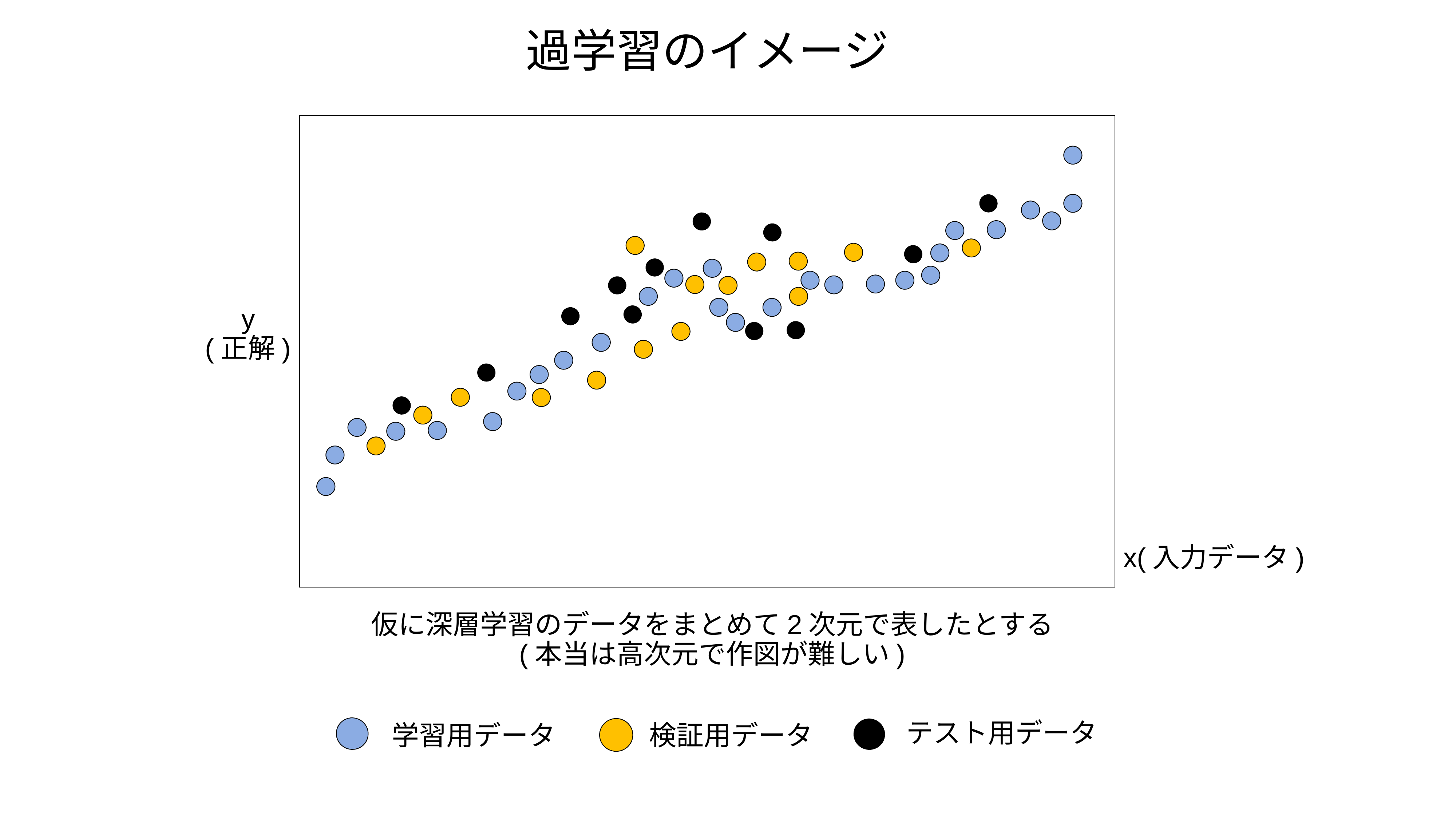

過学習のイメージ

y
(正解)

x(入力データ)
仮に深層学習のデータをまとめて2次元で表したとする
(本当は高次元で作図が難しい)
テスト用データ

学習用データ

検証用データ